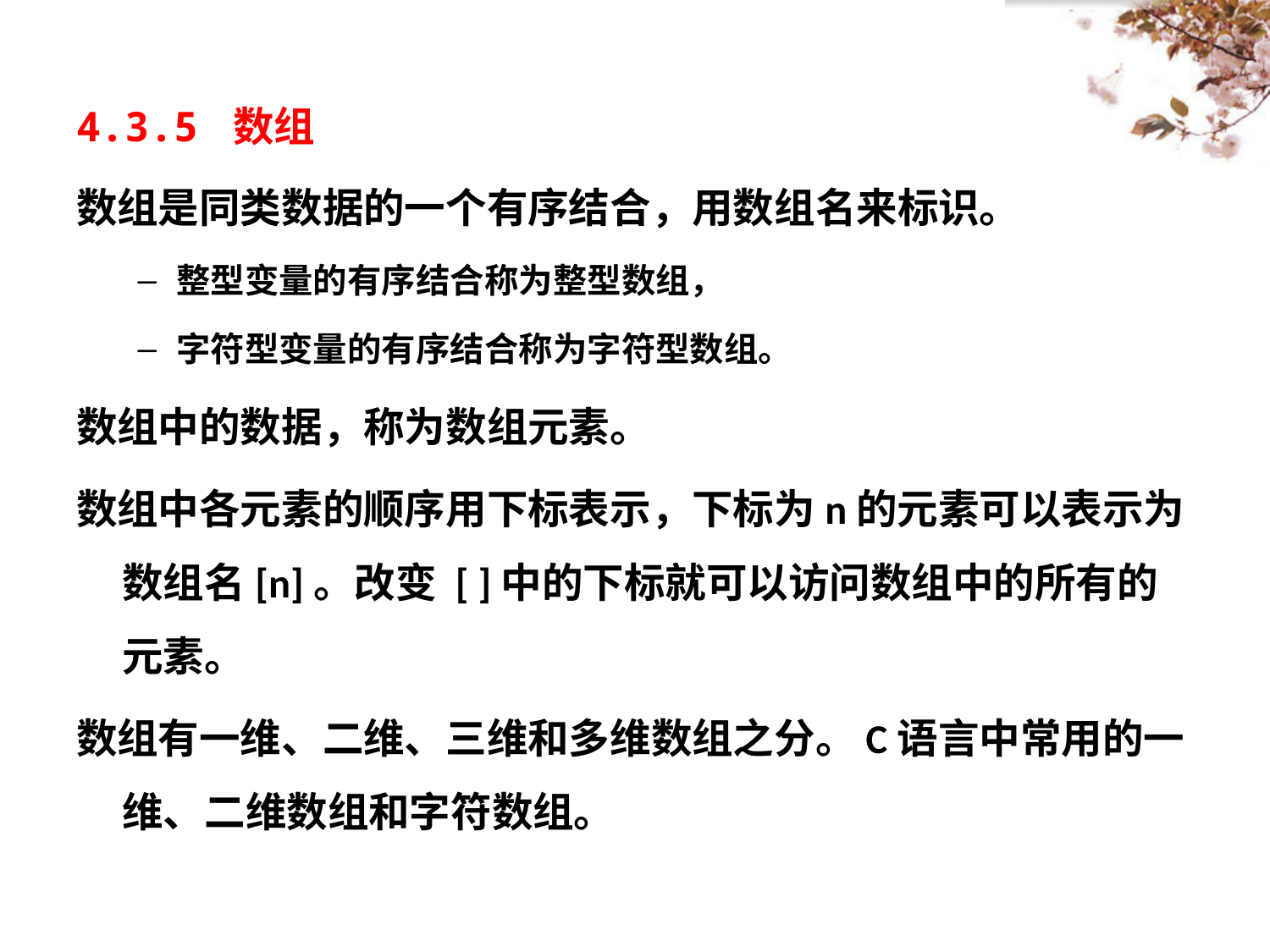

#
4.3.5 数组
数组是同类数据的一个有序结合，用数组名来标识。
整型变量的有序结合称为整型数组，
字符型变量的有序结合称为字符型数组。
数组中的数据，称为数组元素。
数组中各元素的顺序用下标表示，下标为n的元素可以表示为数组名[n]。改变 [ ]中的下标就可以访问数组中的所有的元素。
数组有一维、二维、三维和多维数组之分。C语言中常用的一维、二维数组和字符数组。